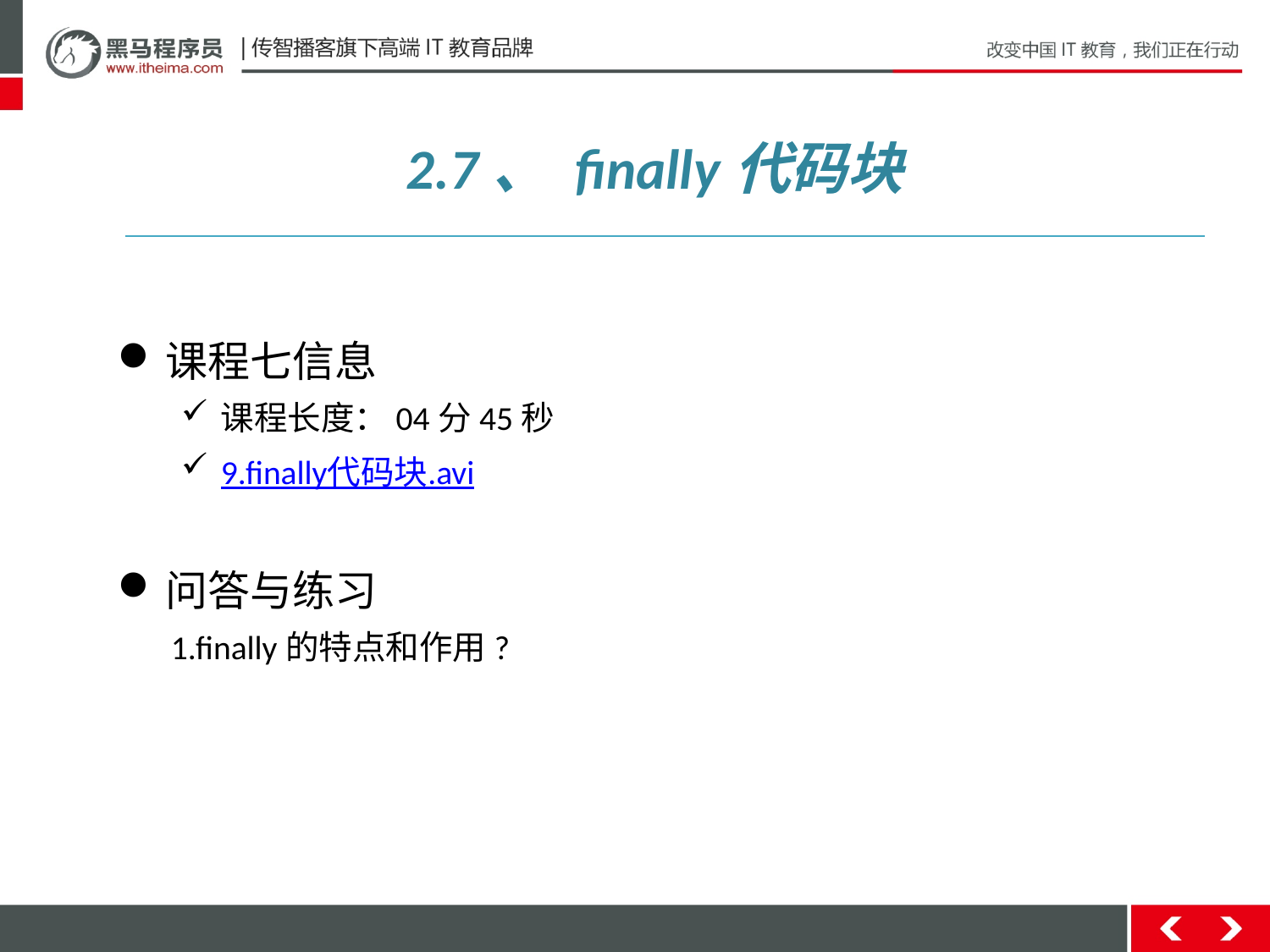

2.7、 finally代码块

课程七信息
课程长度：04分45秒
9.finally代码块.avi

问答与练习
       1.finally的特点和作用?